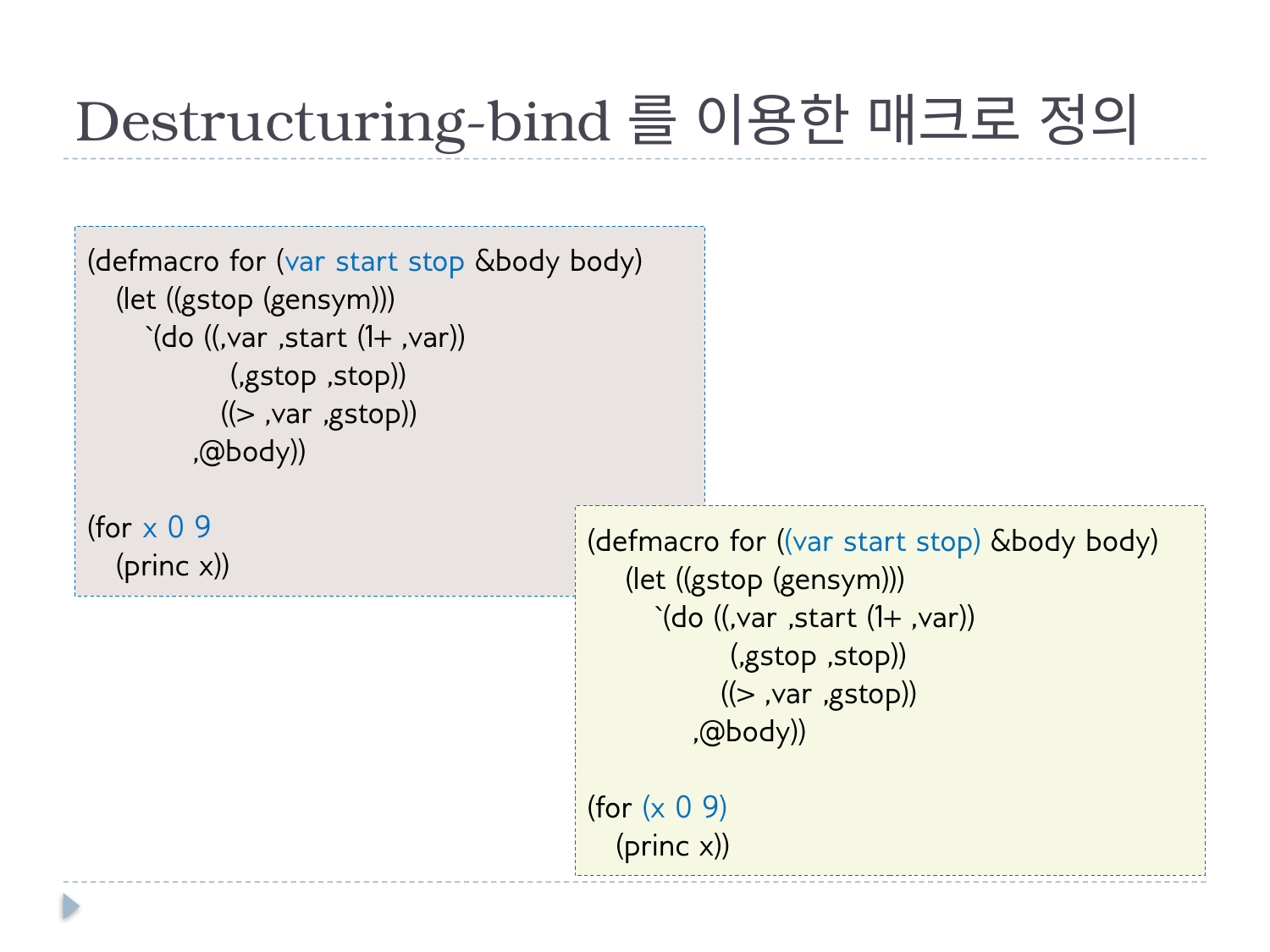

# Destructuring-bind를 이용한 매크로 정의

(defmacro for (var start stop &body body)
   (let ((gstop (gensym)))
      `(do ((,var ,start (1+ ,var))
               (,gstop ,stop))
              ((> ,var ,gstop))
           ,@body))

(for x 0 9
   (princ x))
(defmacro for ((var start stop) &body body)
    (let ((gstop (gensym)))
       `(do ((,var ,start (1+ ,var))
               (,gstop ,stop))
              ((> ,var ,gstop))
           ,@body))

(for (x 0 9)
   (princ x))